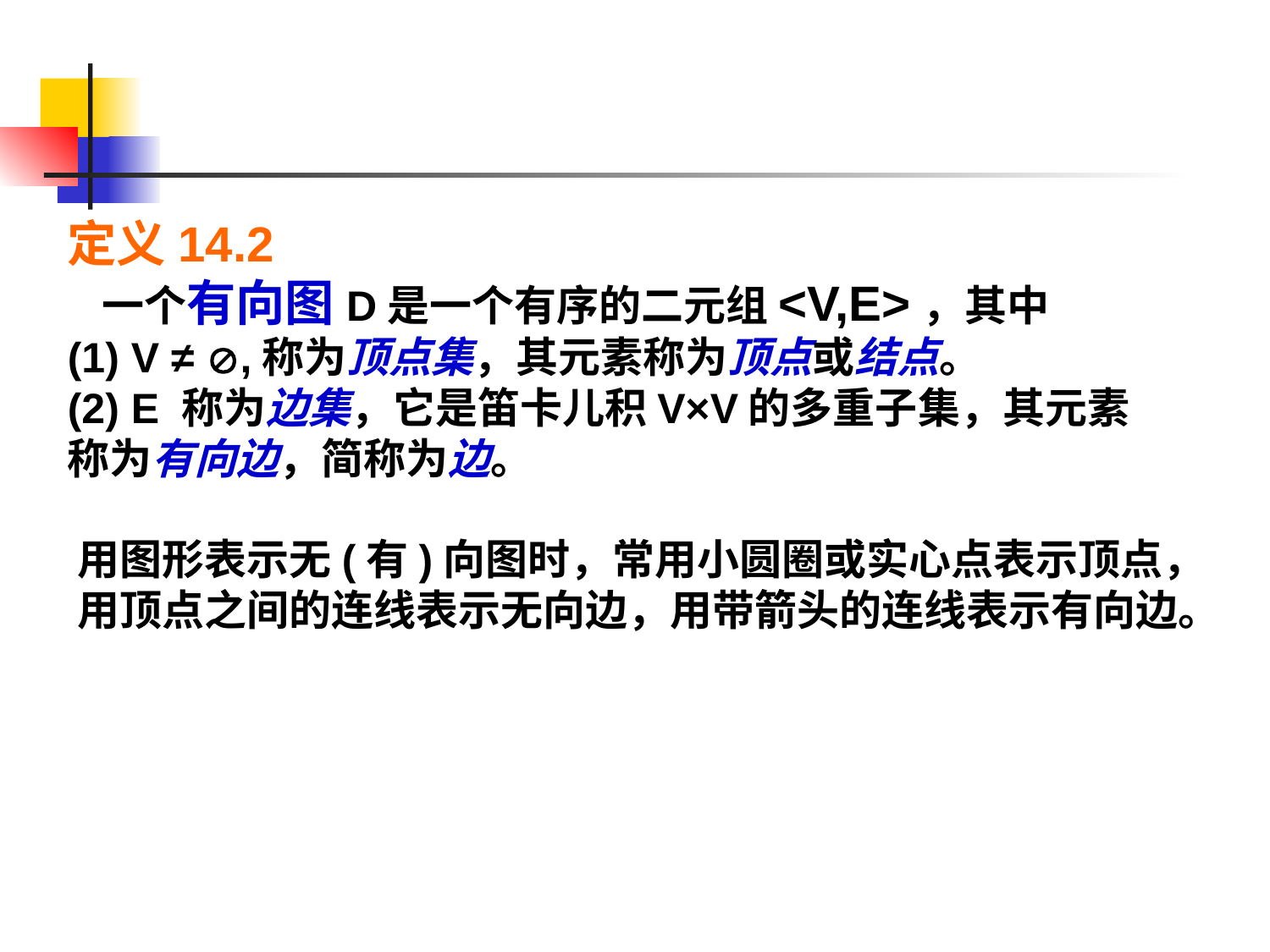

定义14.2
  一个有向图D是一个有序的二元组<V,E>，其中
(1) V ≠ ∅,称为顶点集，其元素称为顶点或结点。
(2) E 称为边集，它是笛卡儿积V×V的多重子集，其元素称为有向边，简称为边。
用图形表示无(有)向图时，常用小圆圈或实心点表示顶点，用顶点之间的连线表示无向边，用带箭头的连线表示有向边。